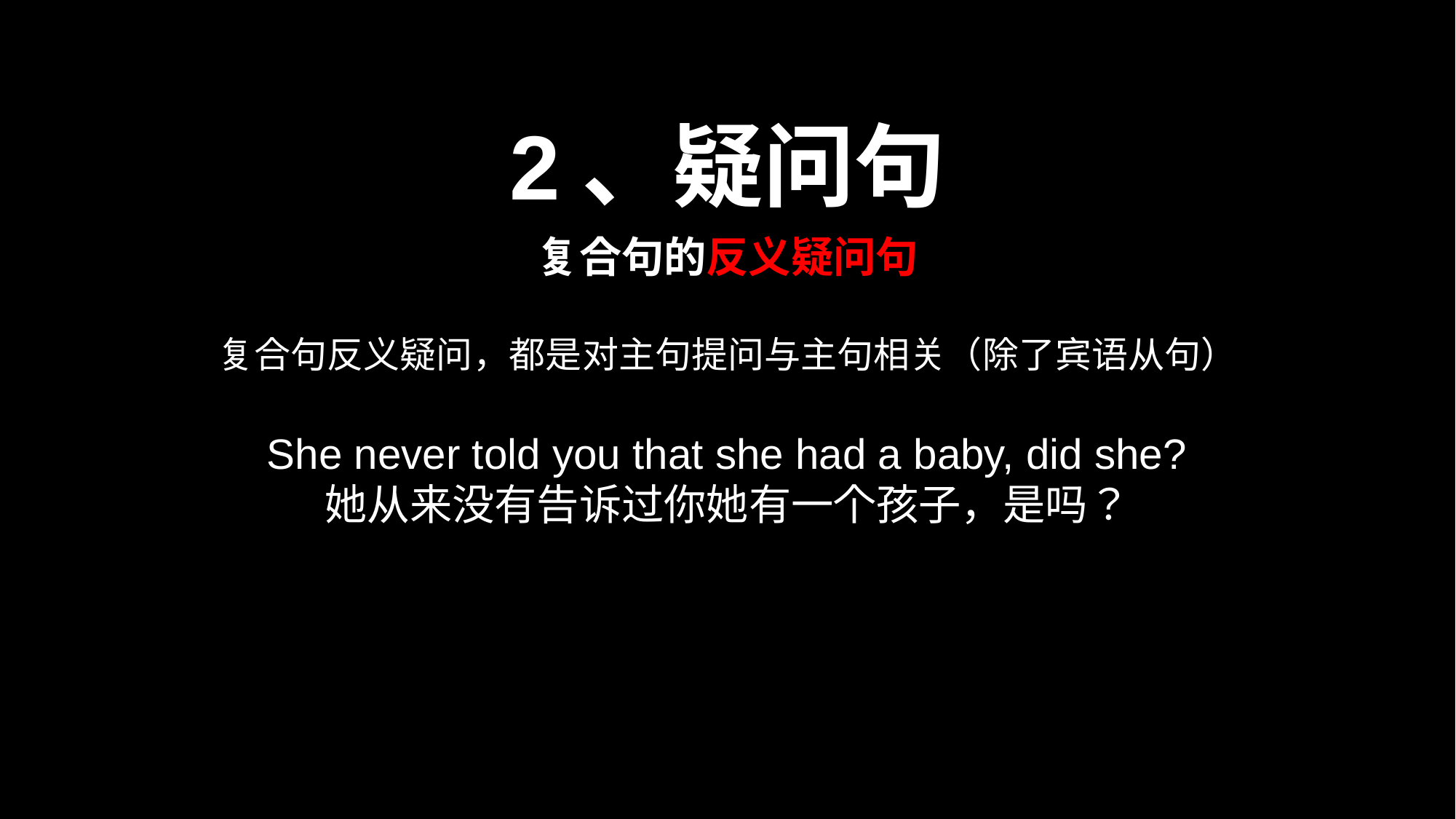

2、疑问句
复合句的反义疑问句

复合句反义疑问，都是对主句提问与主句相关（除了宾语从句）

She never told you that she had a baby, did she?
她从来没有告诉过你她有一个孩子，是吗？